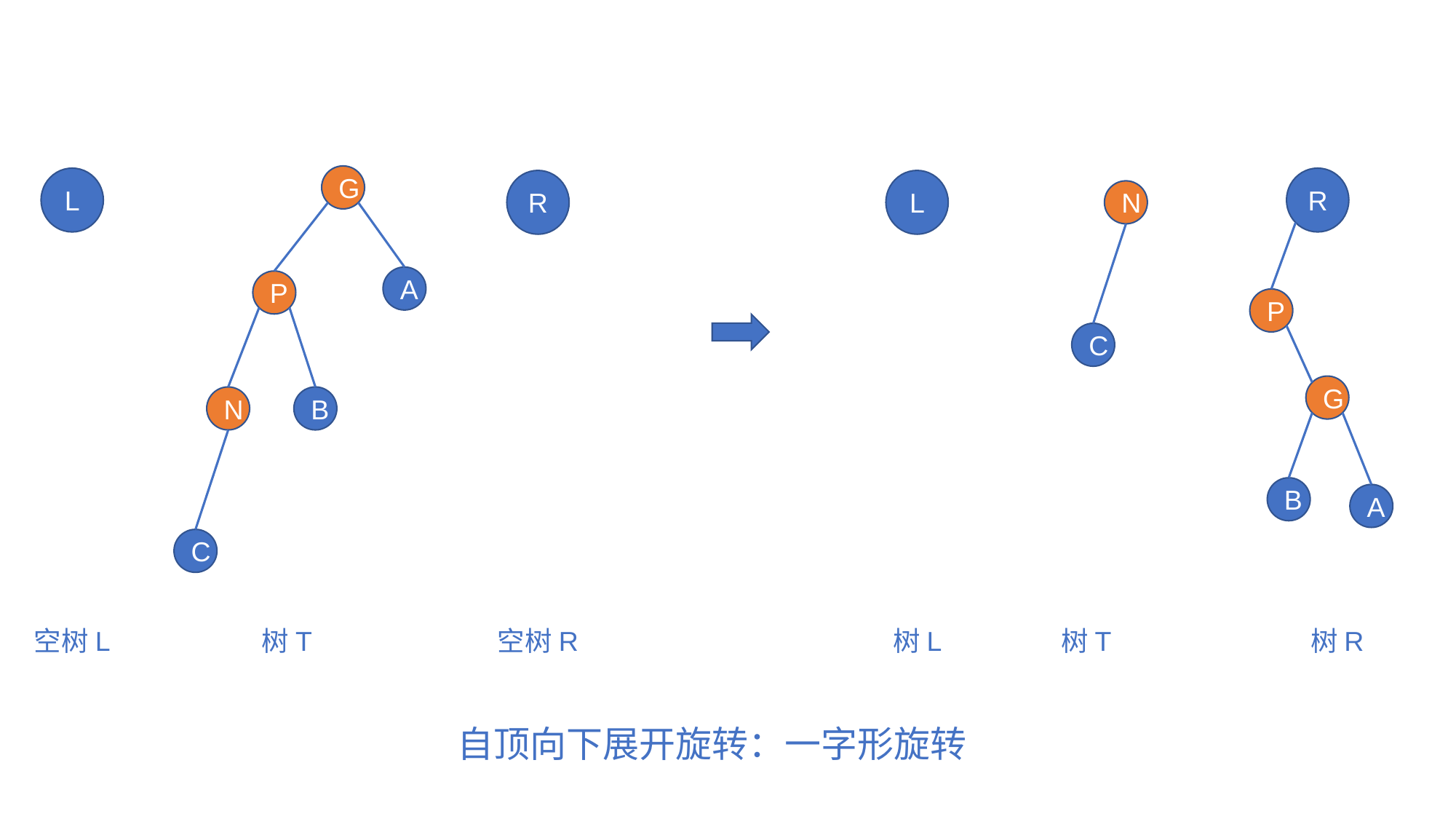

G
R
L
R
L
N
A
P
P

C
G
N
B
B
A
C
树L
树T
树T
树R
空树L
空树R
自顶向下展开旋转：一字形旋转